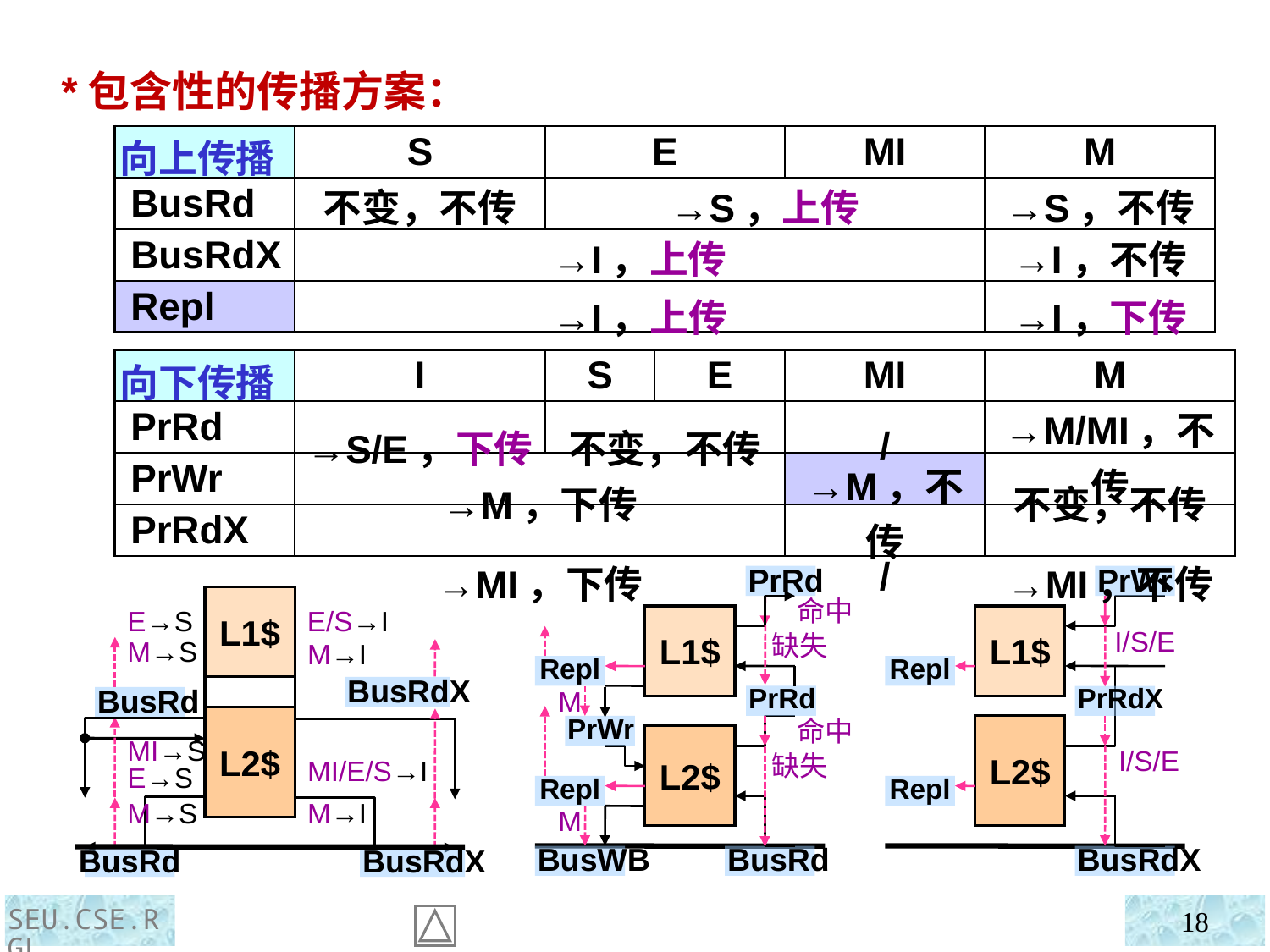

*包含性的传播方案：
| 向上传播 | S | E | MI | M |
| --- | --- | --- | --- | --- |
| BusRd |  |  |  |  |
| BusRdX |  |  |  |  |
| Repl |  |  |  |  |
| 不变，不传 | →S，上传 | →S，不传 |
| --- | --- | --- |
| →I，上传 |  | →I，不传 |
| →I，上传 | →I，下传 |
| --- | --- |
| 向下传播 | I | S | E | MI | M |
| --- | --- | --- | --- | --- | --- |
| PrRd |  |  |  |  |  |
| PrWr |  |  |  |  |  |
| PrRdX |  |  |  |  |  |
| →S/E，下传 | 不变，不传 | / | →M/MI，不传 |
| --- | --- | --- | --- |
| →M，下传 | →M，不传 | 不变，不传 |
| --- | --- | --- |
| →MI，下传 | / | →MI，不传 |
PrRd
PrWr
L1$
L1$
L2$
L2$
L1$
L2$
BusRd
BusRdX
命中
缺失
Repl
PrRd
命中
缺失
Repl
BusRd
E→S
M→S
E/S→I
M→I
BusRdX
BusRd
MI→S
E→S
MI/E/S→I
M→S
M→I
I/S/E
Repl
PrRdX
I/S/E
Repl
BusRdX
M
PrWr
M
BusWB
SEU.CSE.RGL
18